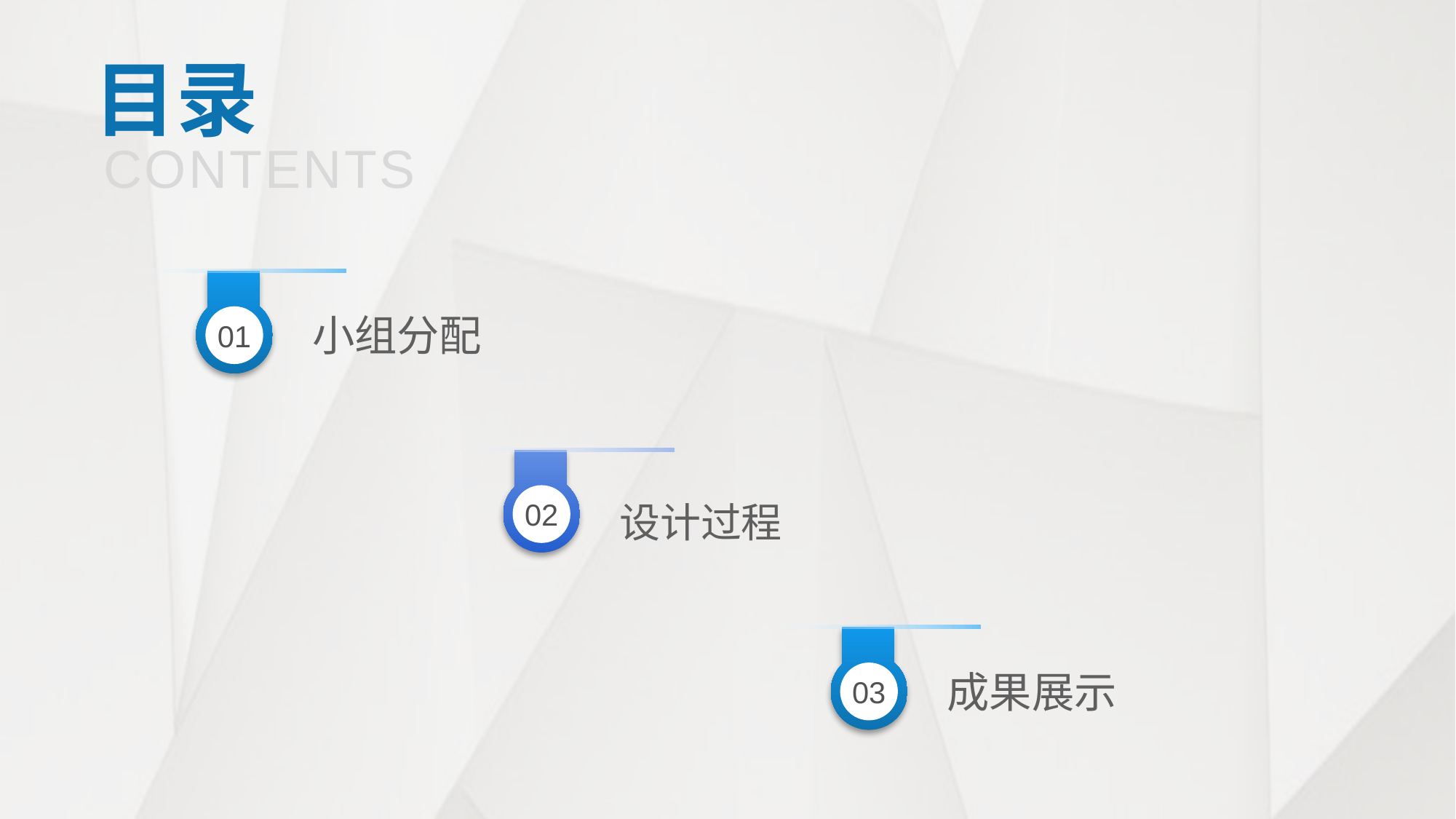

目录
CONTENTS

小组分配
01

设计过程
02

成果展示
03